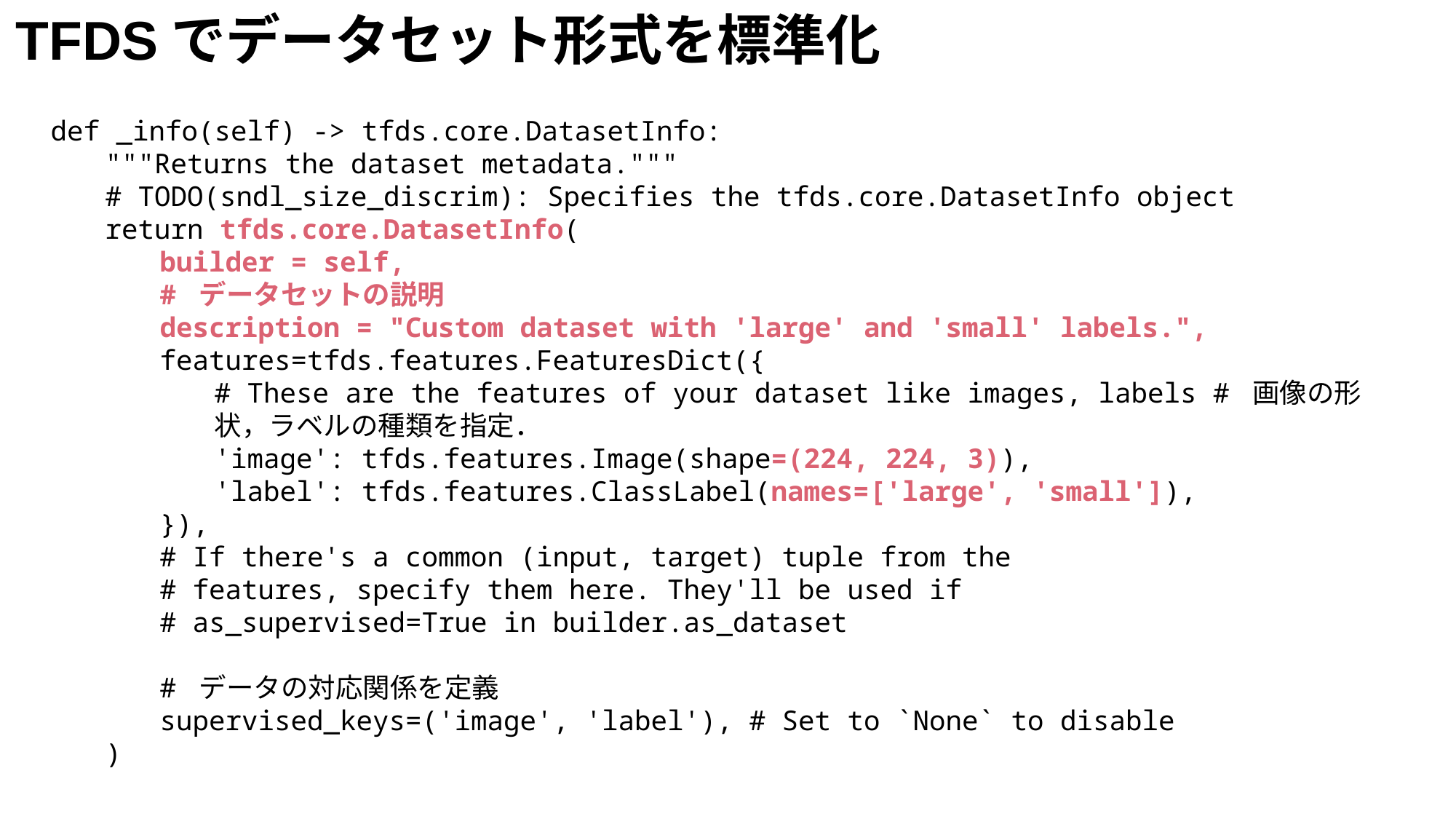

TFDSでデータセット形式を標準化
def _info(self) -> tfds.core.DatasetInfo:
"""Returns the dataset metadata."""
# TODO(sndl_size_discrim): Specifies the tfds.core.DatasetInfo object
return tfds.core.DatasetInfo(
builder = self,
# データセットの説明
description = "Custom dataset with 'large' and 'small' labels.",
features=tfds.features.FeaturesDict({
# These are the features of your dataset like images, labels # 画像の形状，ラベルの種類を指定．
'image': tfds.features.Image(shape=(224, 224, 3)),
'label': tfds.features.ClassLabel(names=['large', 'small']),
}),
# If there's a common (input, target) tuple from the
# features, specify them here. They'll be used if
# as_supervised=True in builder.as_dataset

# データの対応関係を定義
supervised_keys=('image', 'label'), # Set to `None` to disable
)